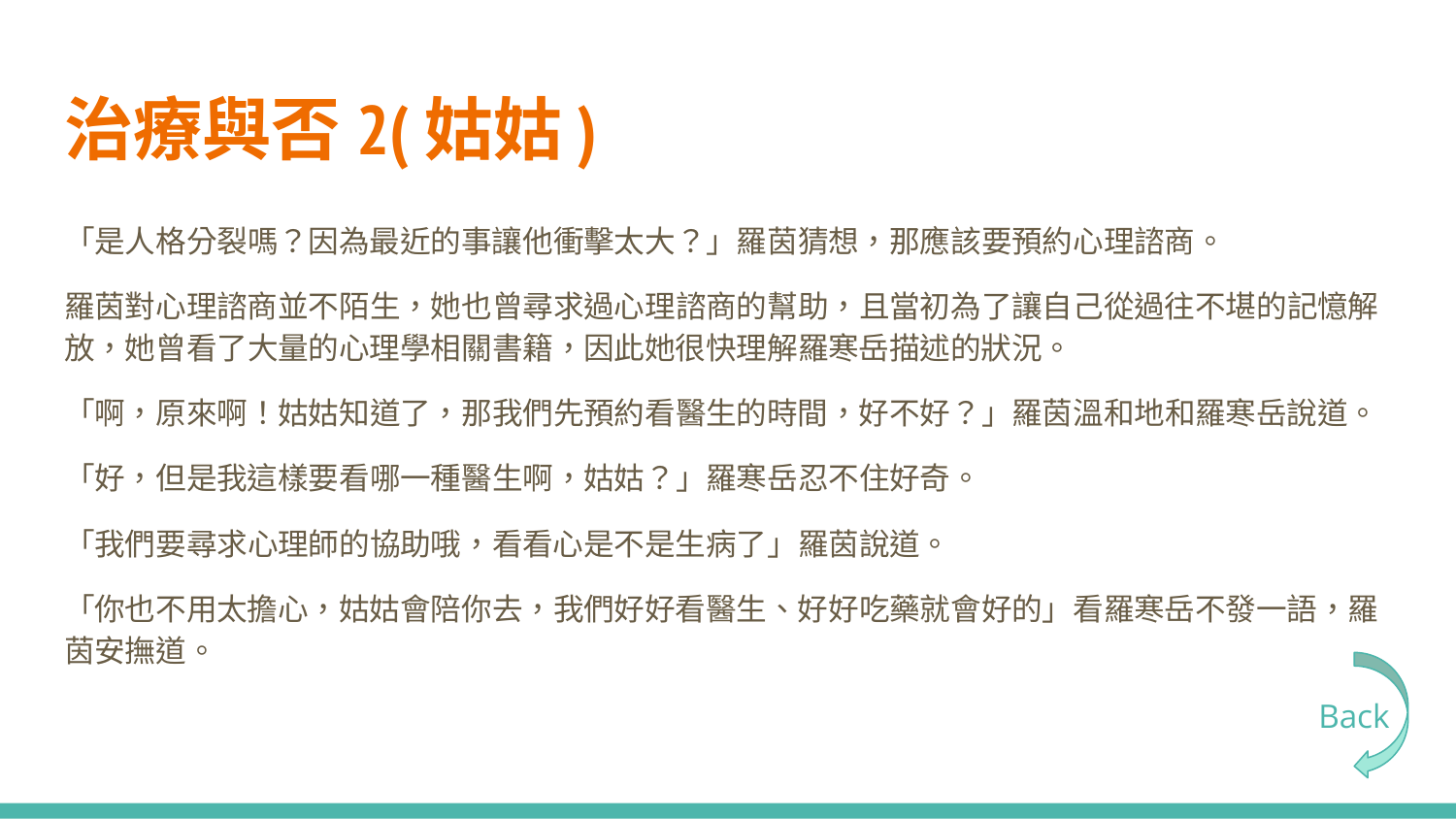

# 治療與否2(姑姑)
「是人格分裂嗎？因為最近的事讓他衝擊太大？」羅茵猜想，那應該要預約心理諮商。
羅茵對心理諮商並不陌生，她也曾尋求過心理諮商的幫助，且當初為了讓自己從過往不堪的記憶解放，她曾看了大量的心理學相關書籍，因此她很快理解羅寒岳描述的狀況。
「啊，原來啊！姑姑知道了，那我們先預約看醫生的時間，好不好？」羅茵溫和地和羅寒岳說道。
「好，但是我這樣要看哪一種醫生啊，姑姑？」羅寒岳忍不住好奇。
「我們要尋求心理師的協助哦，看看心是不是生病了」羅茵說道。
「你也不用太擔心，姑姑會陪你去，我們好好看醫生、好好吃藥就會好的」看羅寒岳不發一語，羅茵安撫道。

Back